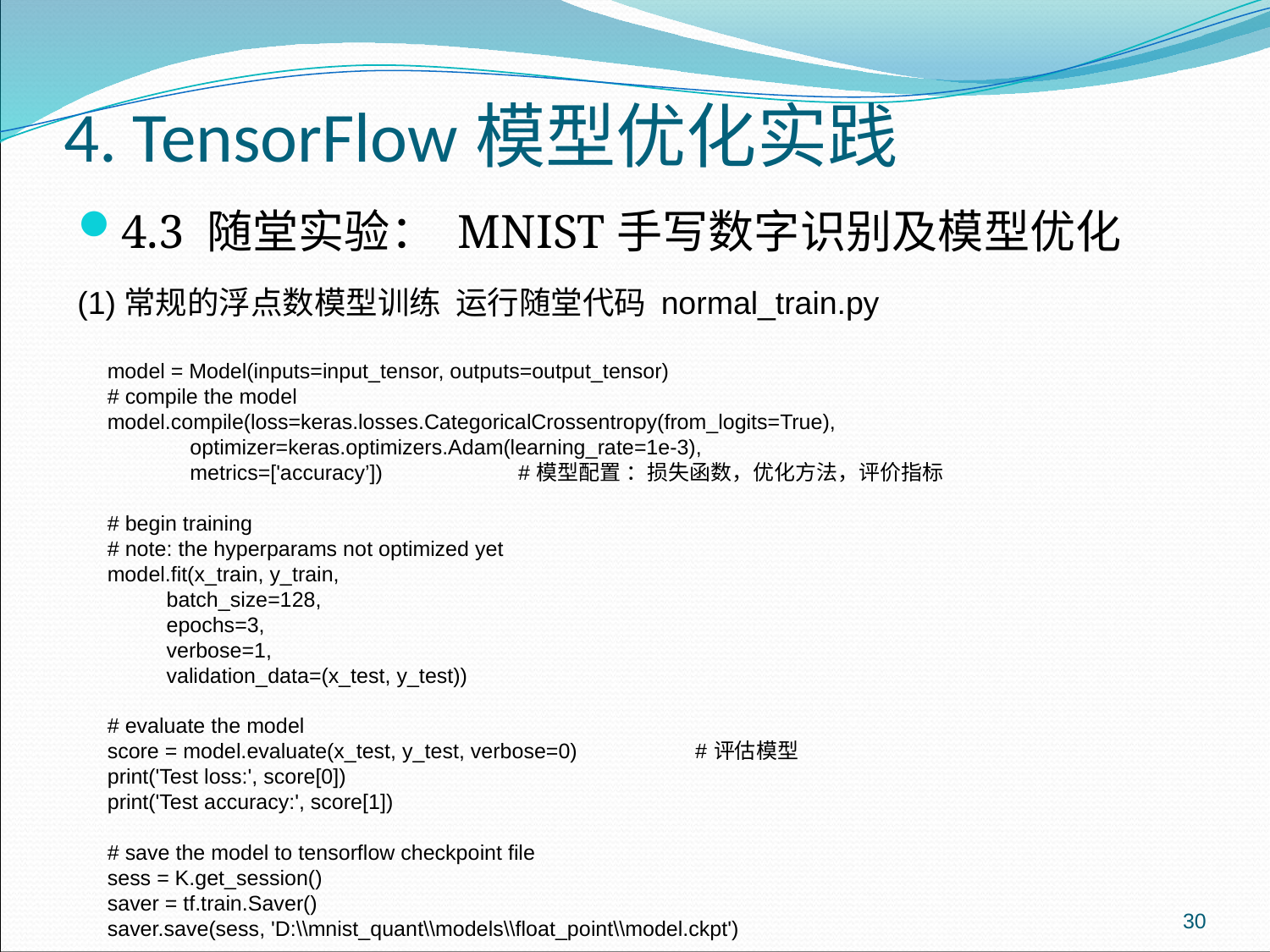

4. TensorFlow模型优化实践
4.3 随堂实验： MNIST手写数字识别及模型优化
(1)常规的浮点数模型训练  运行随堂代码 normal_train.py

model = Model(inputs=input_tensor, outputs=output_tensor)
# compile the model
model.compile(loss=keras.losses.CategoricalCrossentropy(from_logits=True),
              optimizer=keras.optimizers.Adam(learning_rate=1e-3),
              metrics=['accuracy’])                       #模型配置 ：损失函数，优化方法，评价指标
# begin training
# note: the hyperparams not optimized yet
model.fit(x_train, y_train,
          batch_size=128,
          epochs=3,
          verbose=1,
          validation_data=(x_test, y_test))
# evaluate the model
score = model.evaluate(x_test, y_test, verbose=0)                    #评估模型
print('Test loss:', score[0])
print('Test accuracy:', score[1])
# save the model to tensorflow checkpoint file
sess = K.get_session()
saver = tf.train.Saver()
saver.save(sess, 'D:\\mnist_quant\\models\\float_point\\model.ckpt')
30